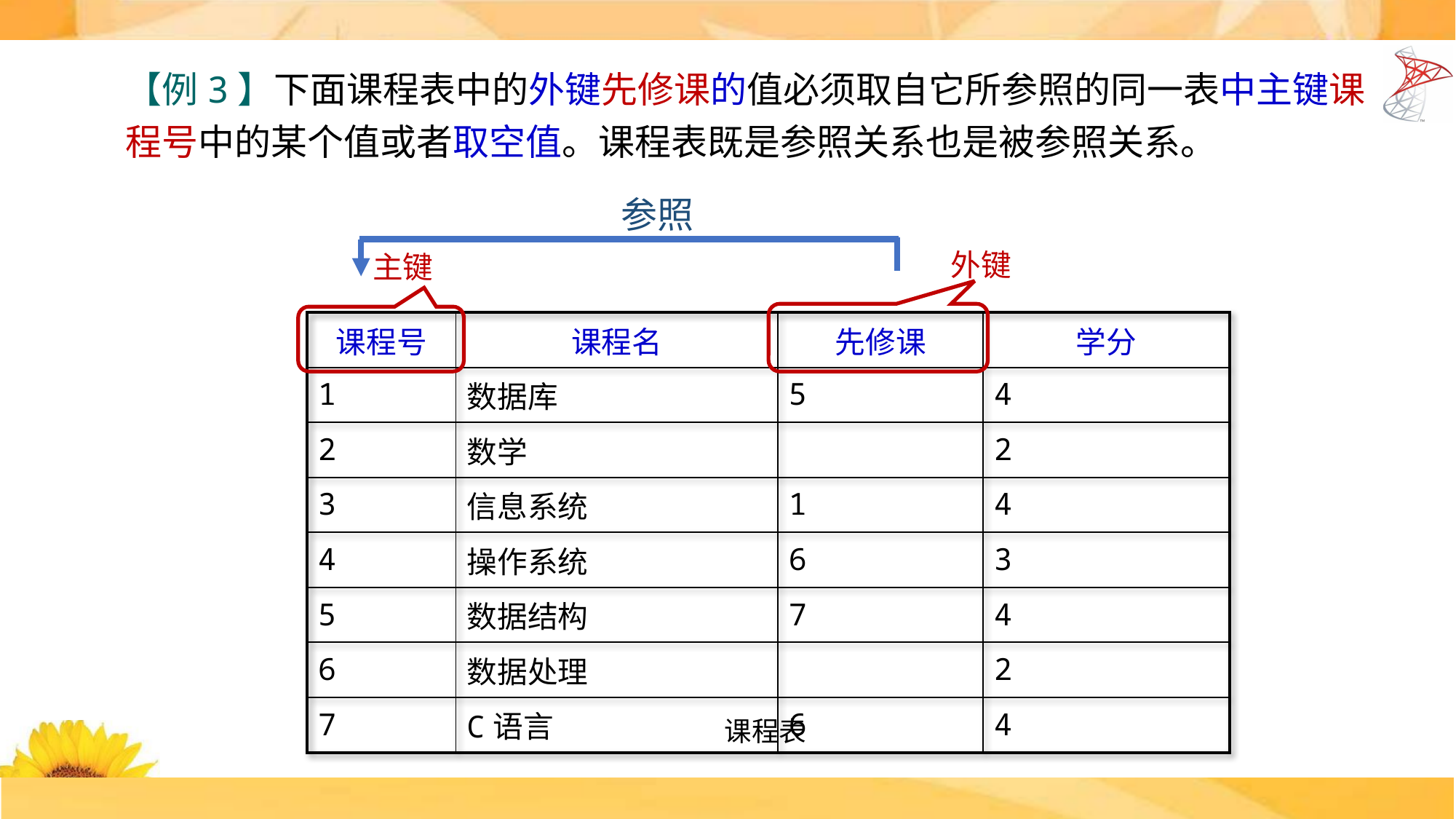

【例3】下面课程表中的外键先修课的值必须取自它所参照的同一表中主键课程号中的某个值或者取空值。课程表既是参照关系也是被参照关系。
参照
外键

主键

| 课程号 | 课程名 | 先修课 | 学分 |
| --- | --- | --- | --- |
| 1 | 数据库 | 5 | 4 |
| 2 | 数学 |  | 2 |
| 3 | 信息系统 | 1 | 4 |
| 4 | 操作系统 | 6 | 3 |
| 5 | 数据结构 | 7 | 4 |
| 6 | 数据处理 |  | 2 |
| 7 | C语言 | 6 | 4 |
课程表